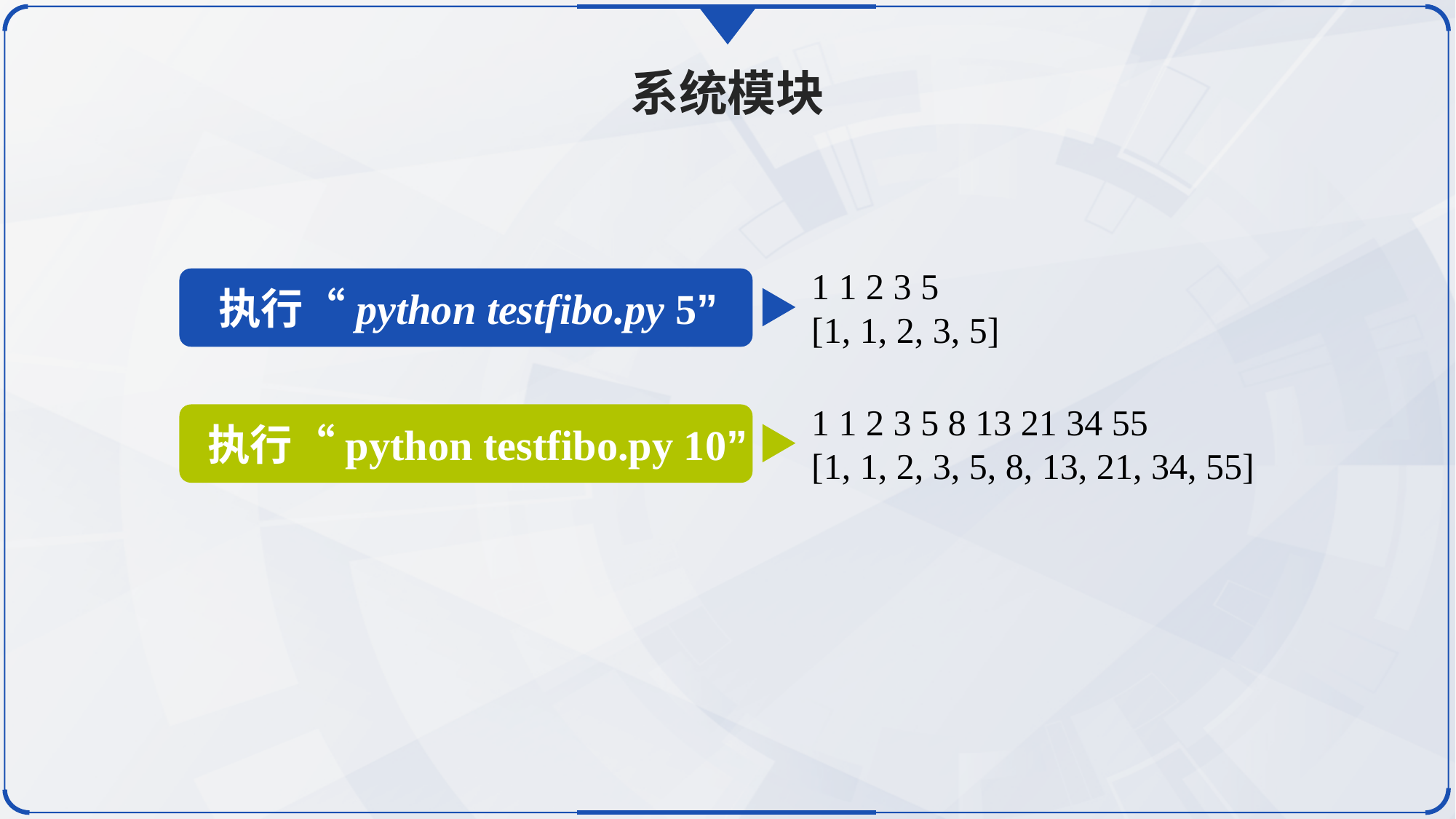

系统模块
1 1 2 3 5
[1, 1, 2, 3, 5]

执行“python testfibo.py 5”

1 1 2 3 5 8 13 21 34 55
[1, 1, 2, 3, 5, 8, 13, 21, 34, 55]

执行“python testfibo.py 10”